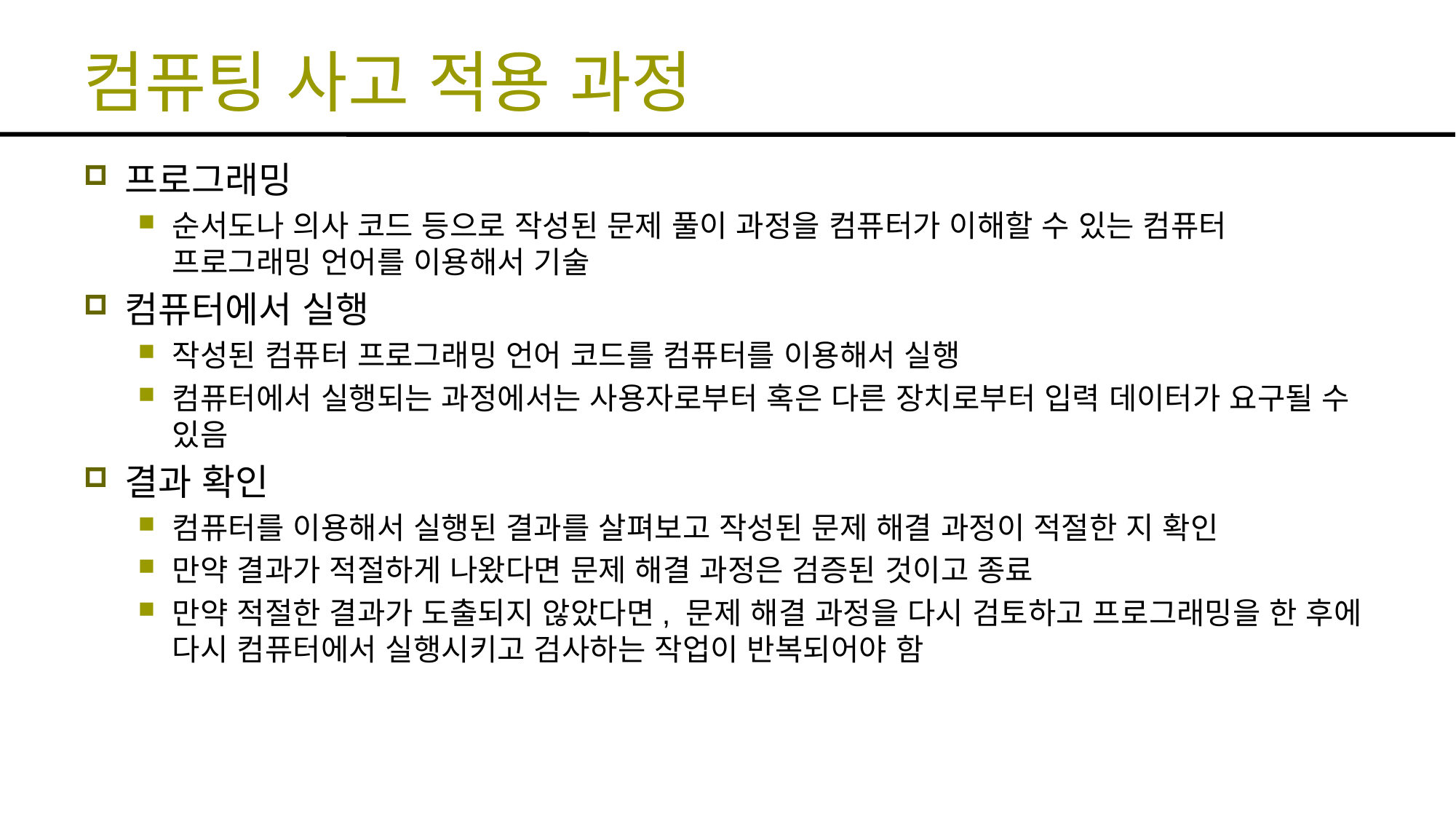

# 컴퓨팅 사고 적용 과정
프로그래밍
순서도나 의사 코드 등으로 작성된 문제 풀이 과정을 컴퓨터가 이해할 수 있는 컴퓨터 프로그래밍 언어를 이용해서 기술
컴퓨터에서 실행
작성된 컴퓨터 프로그래밍 언어 코드를 컴퓨터를 이용해서 실행
컴퓨터에서 실행되는 과정에서는 사용자로부터 혹은 다른 장치로부터 입력 데이터가 요구될 수 있음
결과 확인
컴퓨터를 이용해서 실행된 결과를 살펴보고 작성된 문제 해결 과정이 적절한 지 확인
만약 결과가 적절하게 나왔다면 문제 해결 과정은 검증된 것이고 종료
만약 적절한 결과가 도출되지 않았다면, 문제 해결 과정을 다시 검토하고 프로그래밍을 한 후에 다시 컴퓨터에서 실행시키고 검사하는 작업이 반복되어야 함